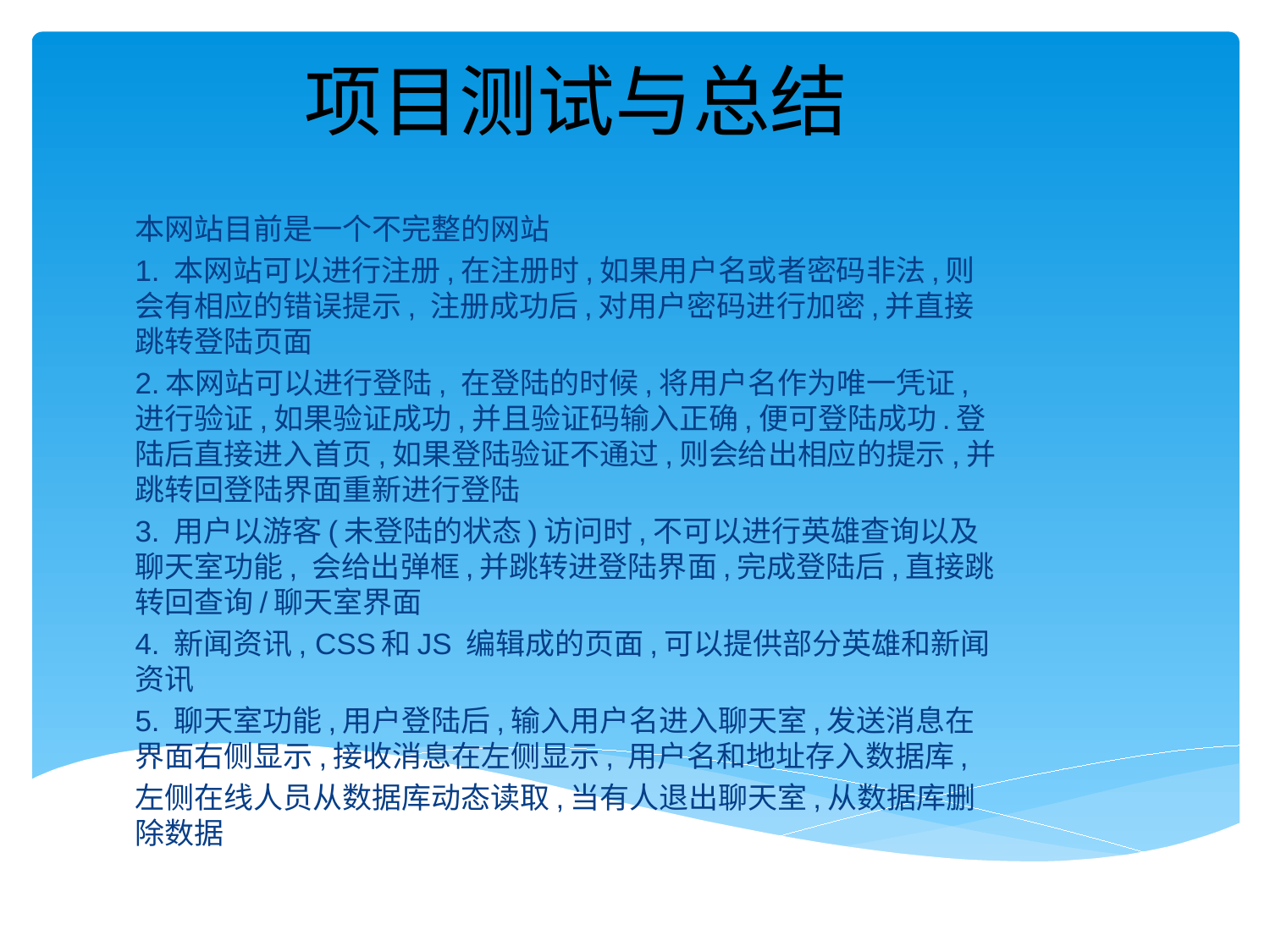

# 项目测试与总结
本网站目前是一个不完整的网站
1. 本网站可以进行注册,在注册时,如果用户名或者密码非法,则会有相应的错误提示, 注册成功后,对用户密码进行加密,并直接跳转登陆页面
2.本网站可以进行登陆, 在登陆的时候,将用户名作为唯一凭证,进行验证,如果验证成功,并且验证码输入正确,便可登陆成功.登陆后直接进入首页,如果登陆验证不通过,则会给出相应的提示,并跳转回登陆界面重新进行登陆
3. 用户以游客(未登陆的状态)访问时,不可以进行英雄查询以及聊天室功能, 会给出弹框,并跳转进登陆界面,完成登陆后,直接跳转回查询/聊天室界面
4. 新闻资讯, CSS和JS 编辑成的页面,可以提供部分英雄和新闻资讯
5. 聊天室功能,用户登陆后,输入用户名进入聊天室,发送消息在界面右侧显示,接收消息在左侧显示, 用户名和地址存入数据库,
左侧在线人员从数据库动态读取,当有人退出聊天室,从数据库删除数据